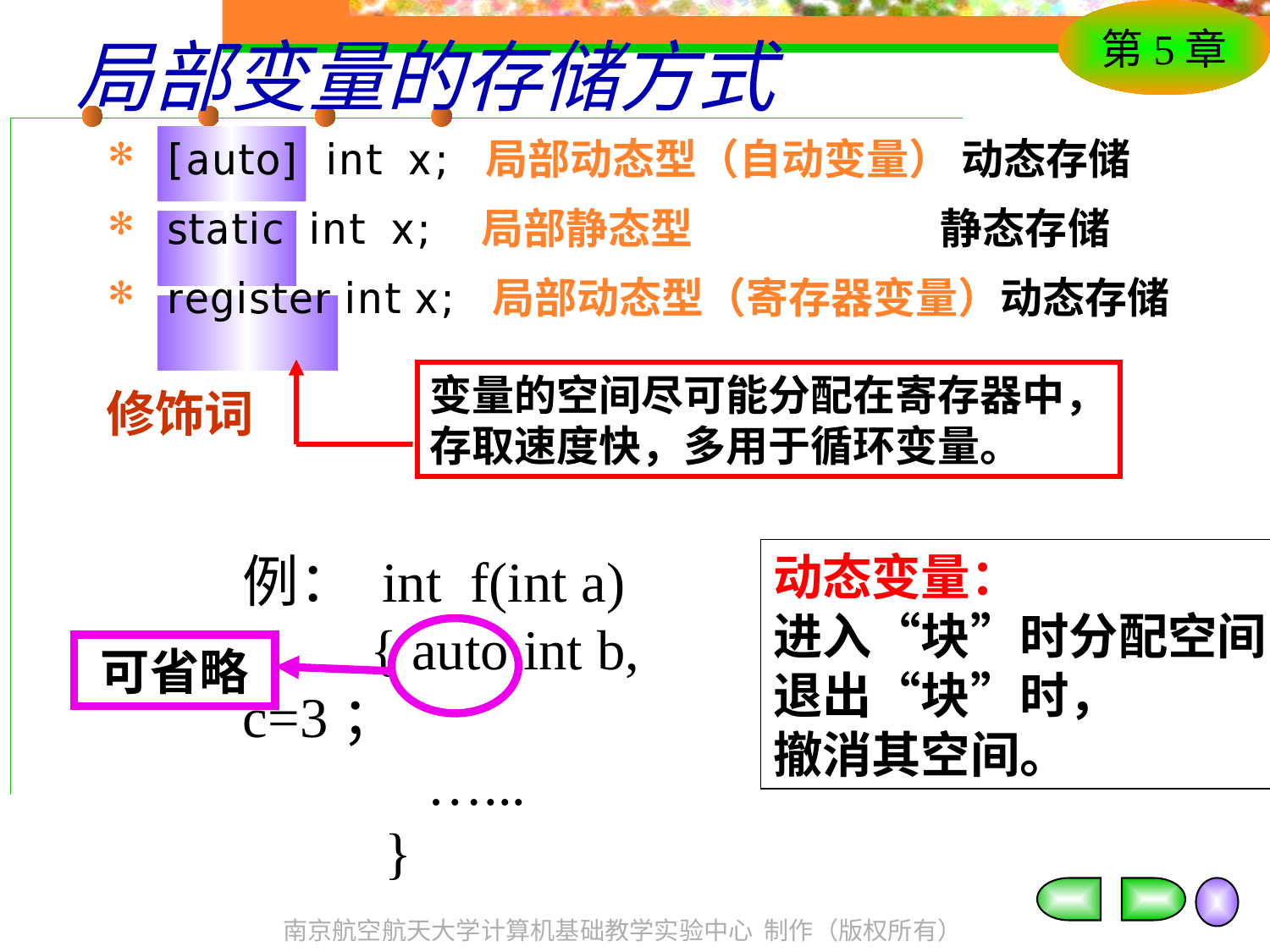

# 局部变量的存储方式
 [auto]  int  x;  局部动态型（自动变量） 动态存储
 static  int  x;   局部静态型                          静态存储
 register int x;  局部动态型（寄存器变量）动态存储

变量的空间尽可能分配在寄存器中，
存取速度快，多用于循环变量。

修饰词
例： int  f(int a)
         { auto int b, c=3；
             …...
          }
动态变量：
进入“块”时分配空间，
退出“块”时，
撤消其空间。

可省略